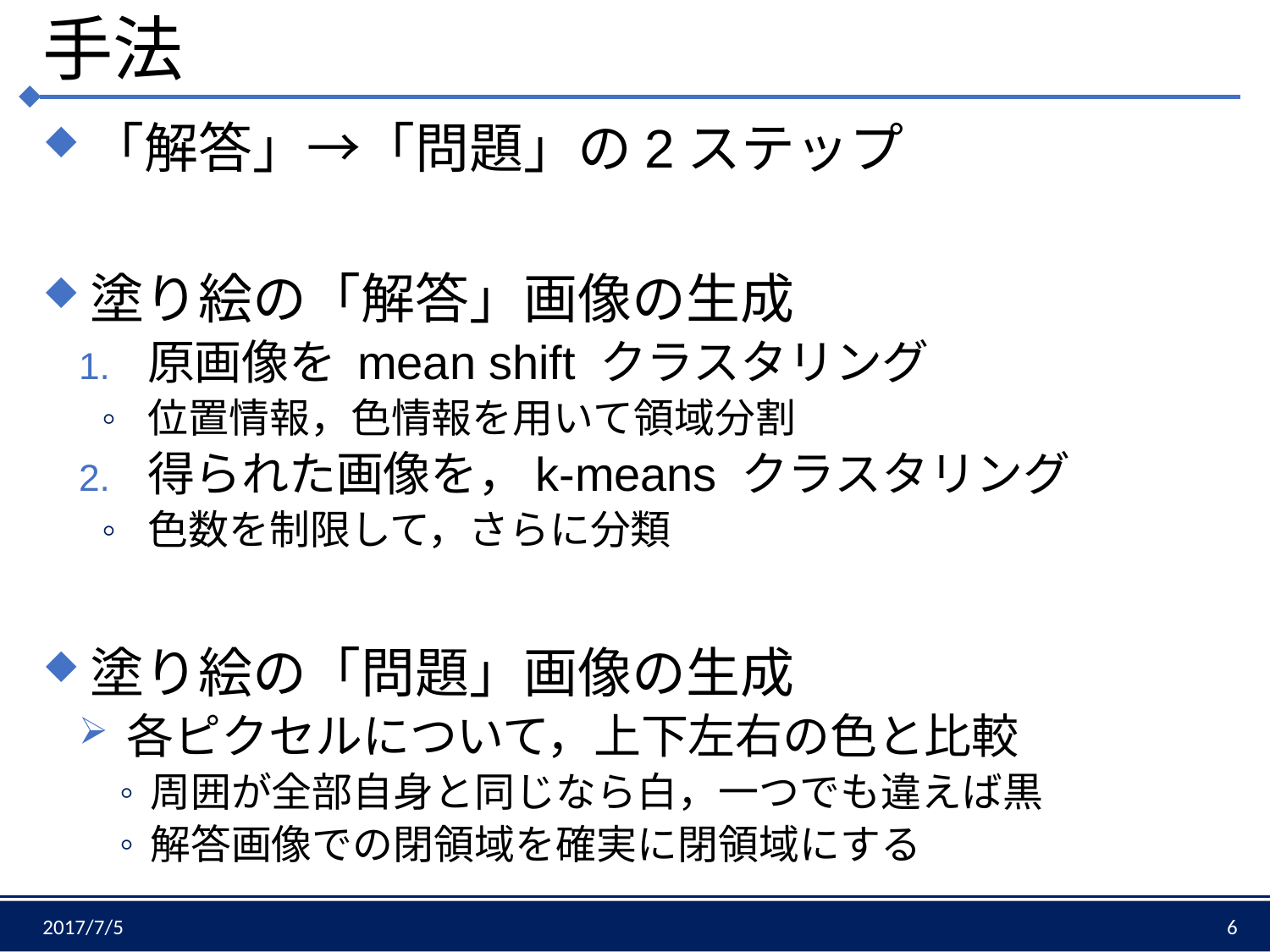

# 手法
「解答」→「問題」の2ステップ

塗り絵の「解答」画像の生成
原画像を mean shift クラスタリング
位置情報，色情報を用いて領域分割
得られた画像を，k-means クラスタリング
色数を制限して，さらに分類

塗り絵の「問題」画像の生成
各ピクセルについて，上下左右の色と比較
周囲が全部自身と同じなら白，一つでも違えば黒
解答画像での閉領域を確実に閉領域にする

2017/7/5
6